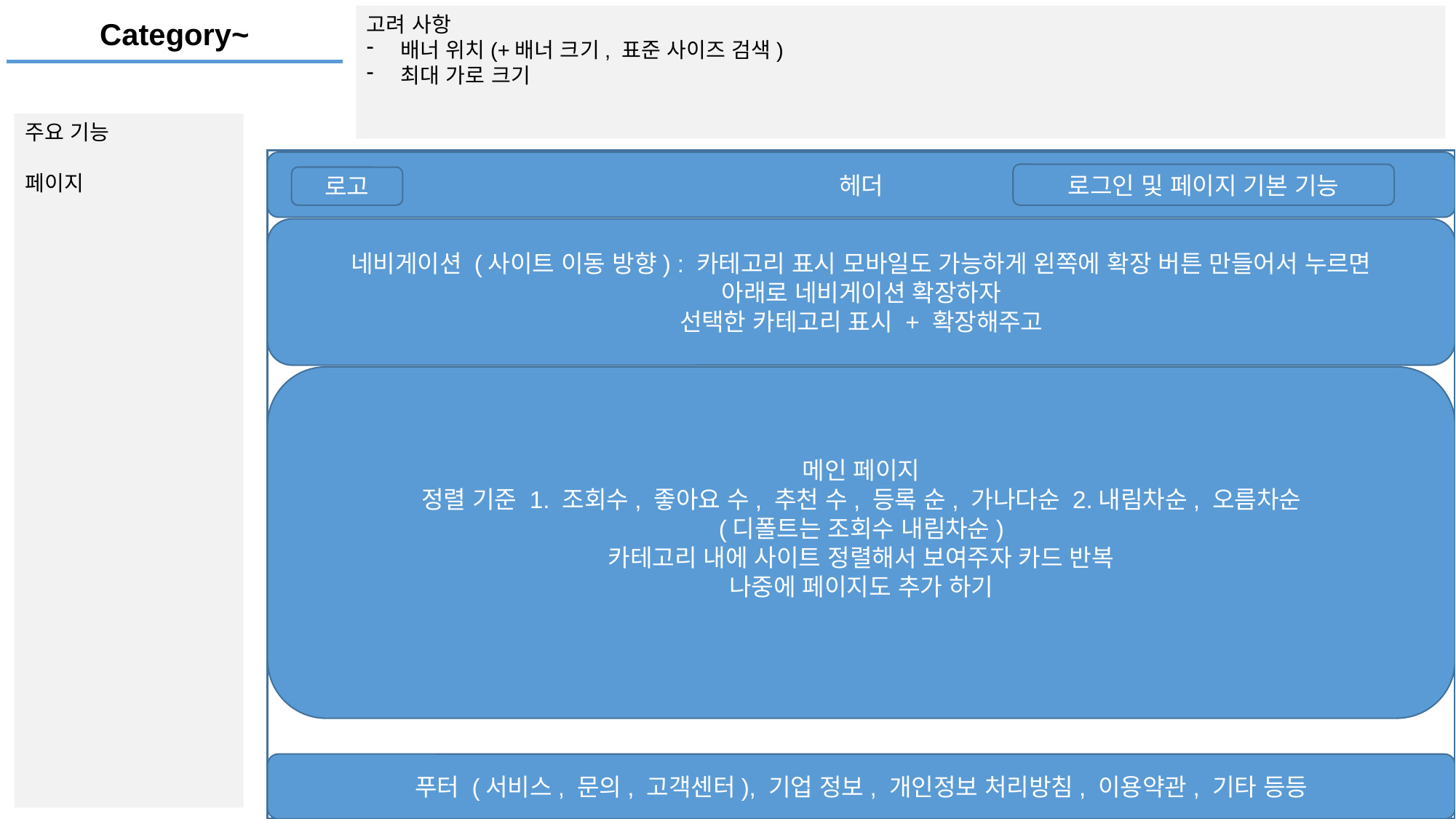

Category~
고려 사항
배너 위치(+배너 크기, 표준 사이즈 검색)
최대 가로 크기

주요 기능

페이지

헤더
로그인 및 페이지 기본 기능
로고
네비게이션 (사이트 이동 방향) : 카테고리 표시 모바일도 가능하게 왼쪽에 확장 버튼 만들어서 누르면
아래로 네비게이션 확장하자
선택한 카테고리 표시 + 확장해주고
메인 페이지
정렬 기준 1. 조회수, 좋아요 수, 추천 수, 등록 순, 가나다순 2.내림차순, 오름차순
(디폴트는 조회수 내림차순)
카테고리 내에 사이트 정렬해서 보여주자 카드 반복
나중에 페이지도 추가 하기

푸터 (서비스, 문의, 고객센터), 기업 정보, 개인정보 처리방침, 이용약관, 기타 등등